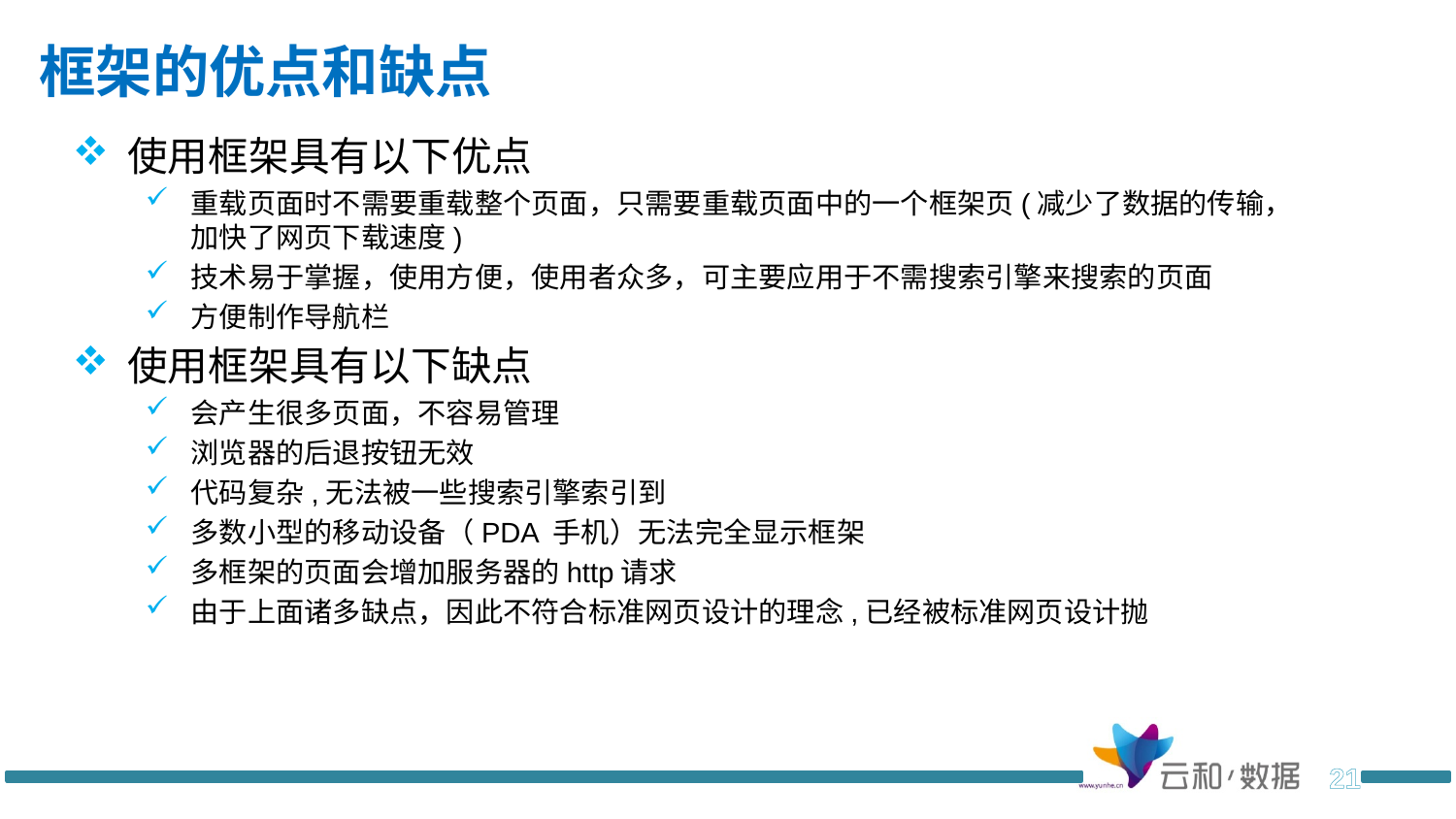

# 框架的优点和缺点
使用框架具有以下优点
重载页面时不需要重载整个页面，只需要重载页面中的一个框架页(减少了数据的传输，加快了网页下载速度)
技术易于掌握，使用方便，使用者众多，可主要应用于不需搜索引擎来搜索的页面
方便制作导航栏
使用框架具有以下缺点
会产生很多页面，不容易管理
浏览器的后退按钮无效
代码复杂,无法被一些搜索引擎索引到
多数小型的移动设备（PDA 手机）无法完全显示框架
多框架的页面会增加服务器的http请求
由于上面诸多缺点，因此不符合标准网页设计的理念,已经被标准网页设计抛

21